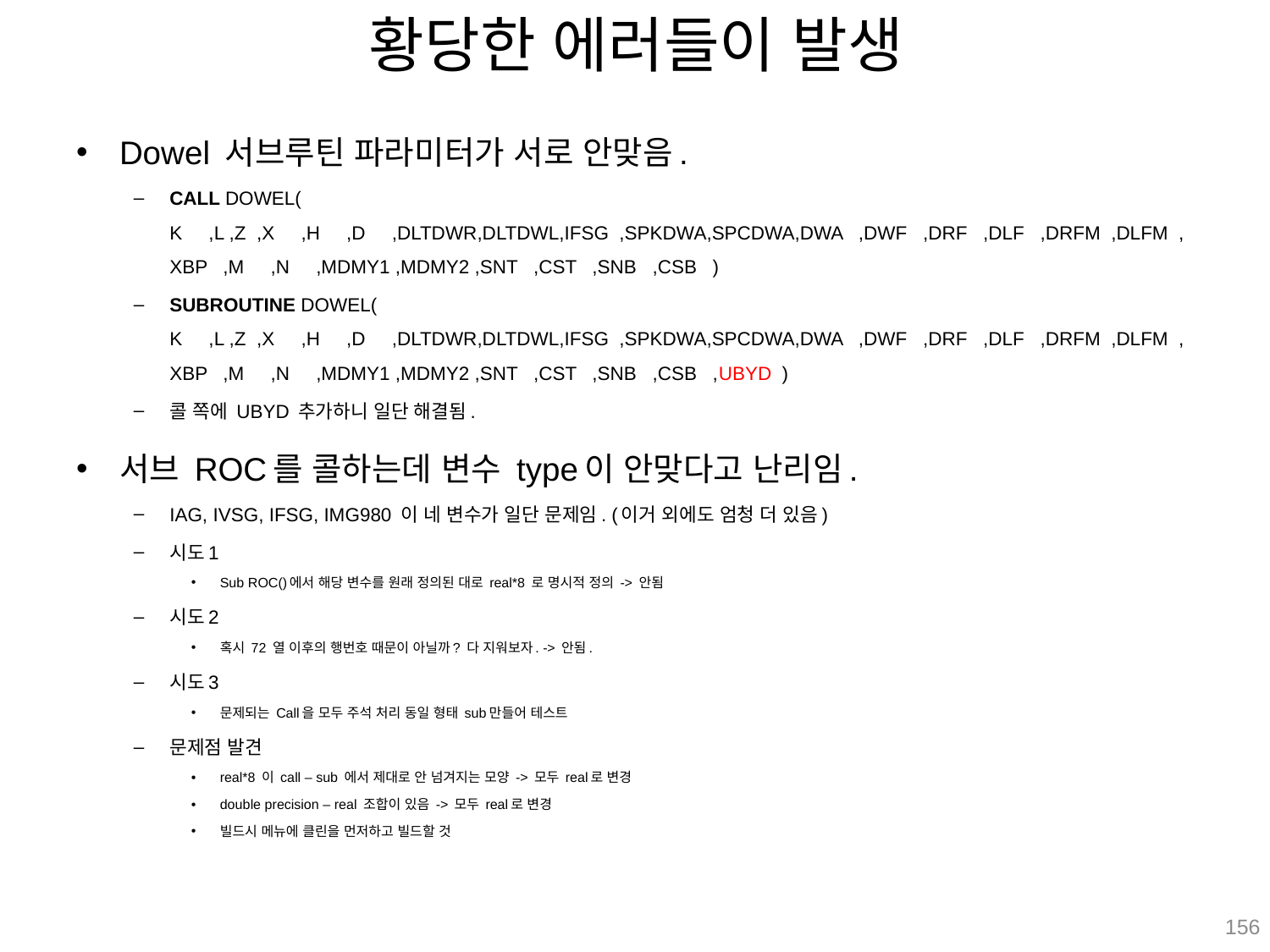

# 황당한 에러들이 발생
Dowel 서브루틴 파라미터가 서로 안맞음.
CALL DOWEL(
K     ,L ,Z  ,X     ,H     ,D     ,DLTDWR,DLTDWL,IFSG  ,SPKDWA,SPCDWA,DWA   ,DWF   ,DRF   ,DLF   ,DRFM  ,DLFM  ,XBP   ,M     ,N     ,MDMY1 ,MDMY2 ,SNT   ,CST   ,SNB   ,CSB   )
SUBROUTINE DOWEL(
K     ,L ,Z  ,X     ,H     ,D     ,DLTDWR,DLTDWL,IFSG  ,SPKDWA,SPCDWA,DWA   ,DWF   ,DRF   ,DLF   ,DRFM  ,DLFM  ,XBP   ,M     ,N     ,MDMY1 ,MDMY2 ,SNT   ,CST   ,SNB   ,CSB   ,UBYD  )
콜 쪽에 UBYD 추가하니 일단 해결됨.
서브 ROC를 콜하는데 변수 type이 안맞다고 난리임.
IAG, IVSG, IFSG, IMG980 이 네 변수가 일단 문제임. (이거 외에도 엄청 더 있음)
시도1
Sub ROC()에서 해당 변수를 원래 정의된 대로 real*8 로 명시적 정의 -> 안됨
시도2
혹시 72 열 이후의 행번호 때문이 아닐까? 다 지워보자. -> 안됨.
시도3
문제되는 Call을 모두 주석 처리 동일 형태 sub만들어 테스트
문제점 발견
real*8 이 call – sub 에서 제대로 안 넘겨지는 모양 -> 모두 real로 변경
double precision – real 조합이 있음 -> 모두 real로 변경
빌드시 메뉴에 클린을 먼저하고 빌드할 것

156